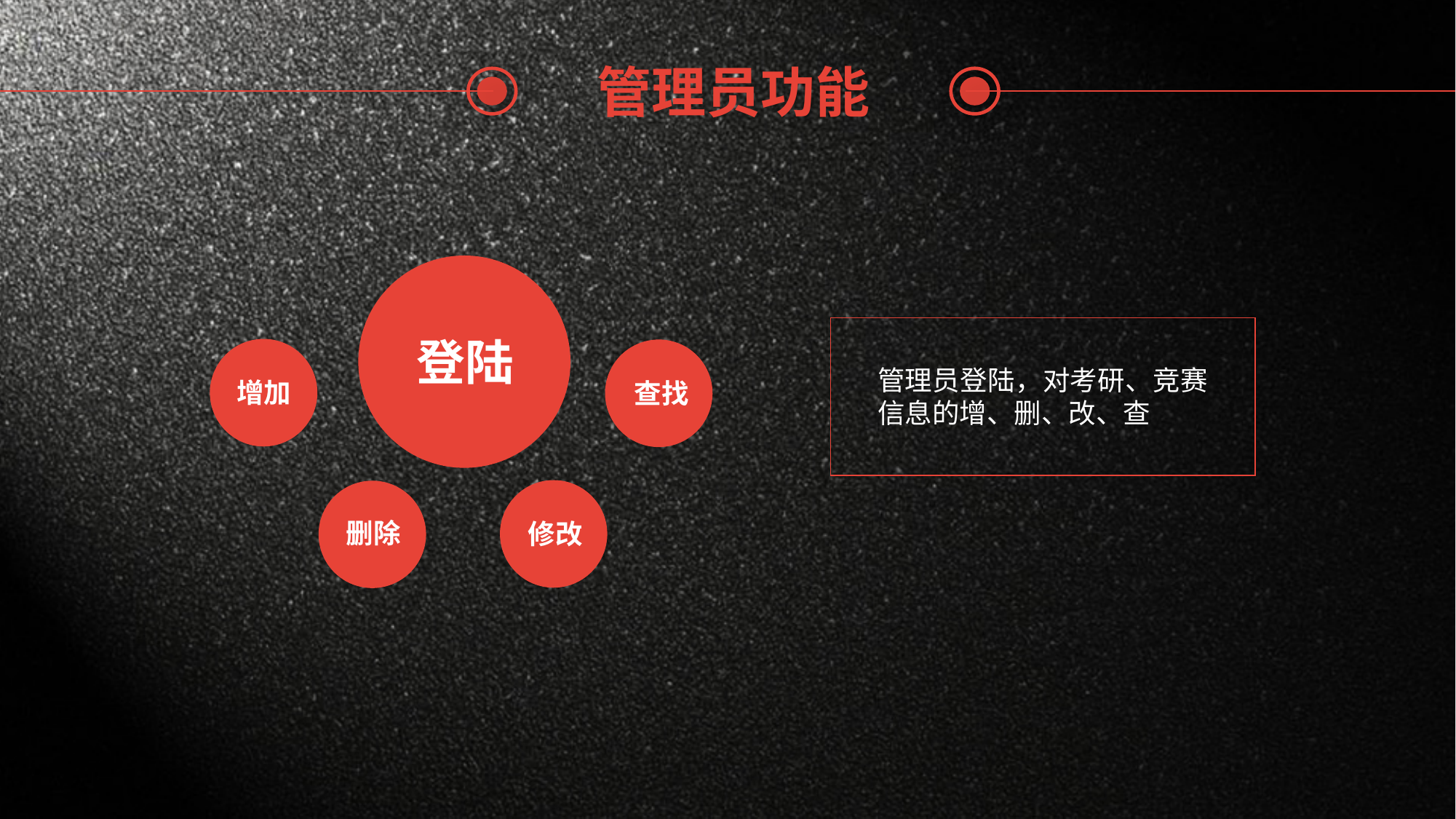

管理员功能

登陆

管理员登陆，对考研、竞赛信息的增、删、改、查
增加
查找

删除
修改